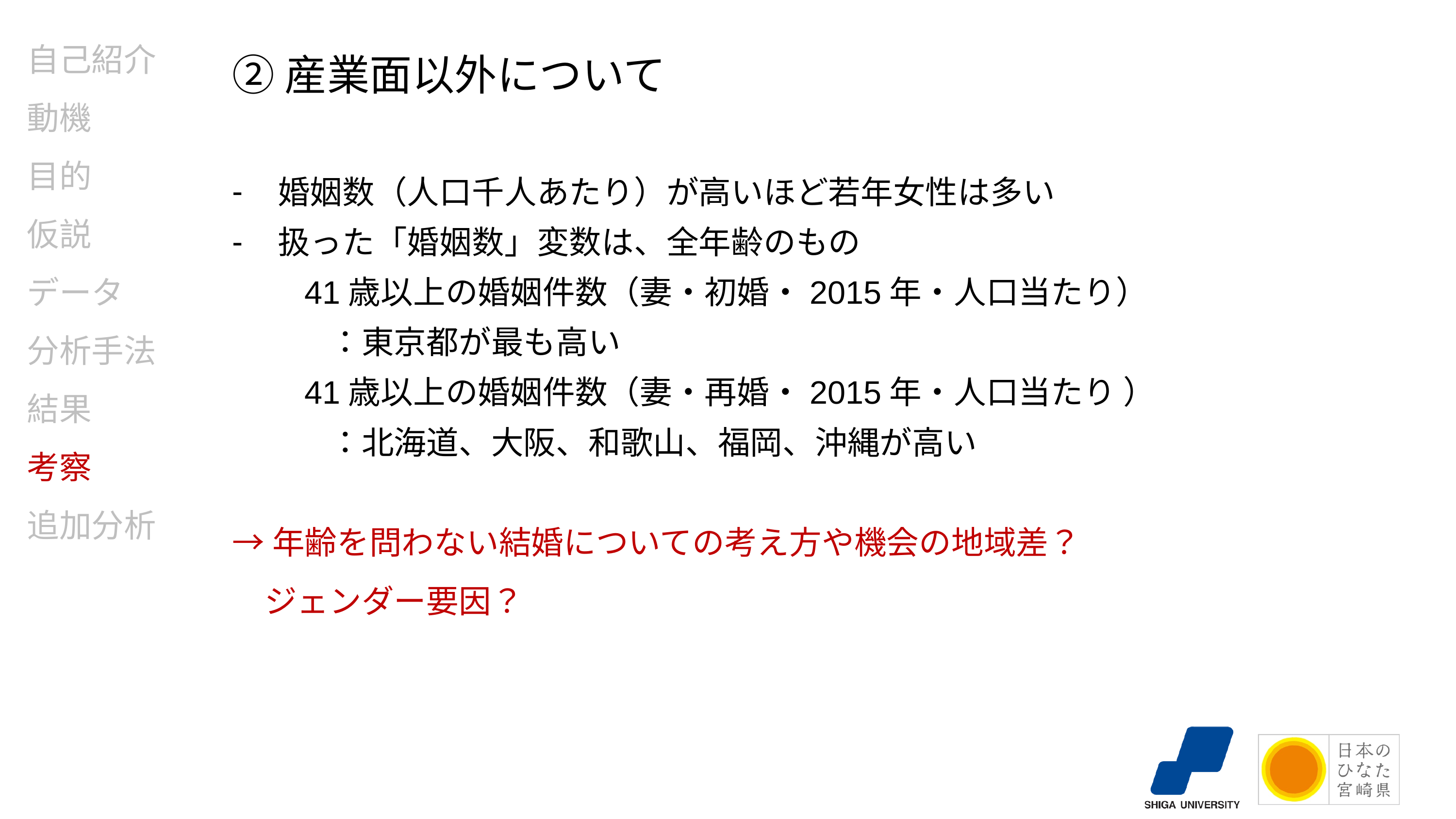

# 自己紹介 動機 目的 仮説 データ 分析手法 結果 考察 追加分析
②産業面以外について

婚姻数（人口千人あたり）が高いほど若年女性は多い
扱った「婚姻数」変数は、全年齢のもの
　　41歳以上の婚姻件数（妻・初婚・2015年・人口当たり）
　　　：東京都が最も高い
　　41歳以上の婚姻件数（妻・再婚・2015年・人口当たり ）
　　　：北海道、大阪、和歌山、福岡、沖縄が高い

→年齢を問わない結婚についての考え方や機会の地域差？
　ジェンダー要因？